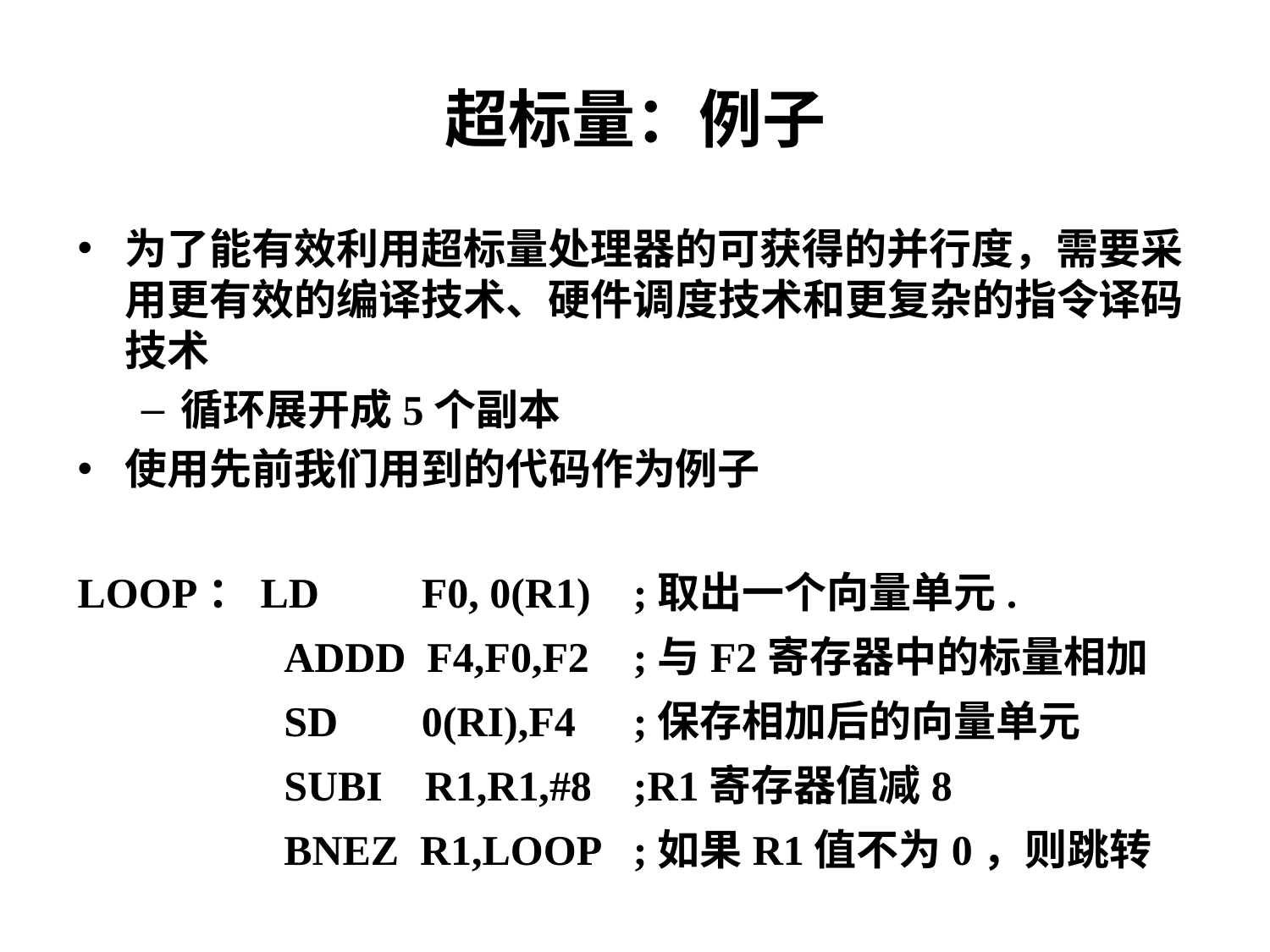

超标量：例子
为了能有效利用超标量处理器的可获得的并行度，需要采用更有效的编译技术、硬件调度技术和更复杂的指令译码技术
循环展开成5个副本
使用先前我们用到的代码作为例子

LOOP：LD 	    F0, 0(R1)	;取出一个向量单元.
		   ADDD  F4,F0,F2	;与F2寄存器中的标量相加
		   SD	    0(RI),F4	;保存相加后的向量单元
		   SUBI    R1,R1,#8	;R1寄存器值减8
		   BNEZ  R1,LOOP	;如果R1值不为0，则跳转